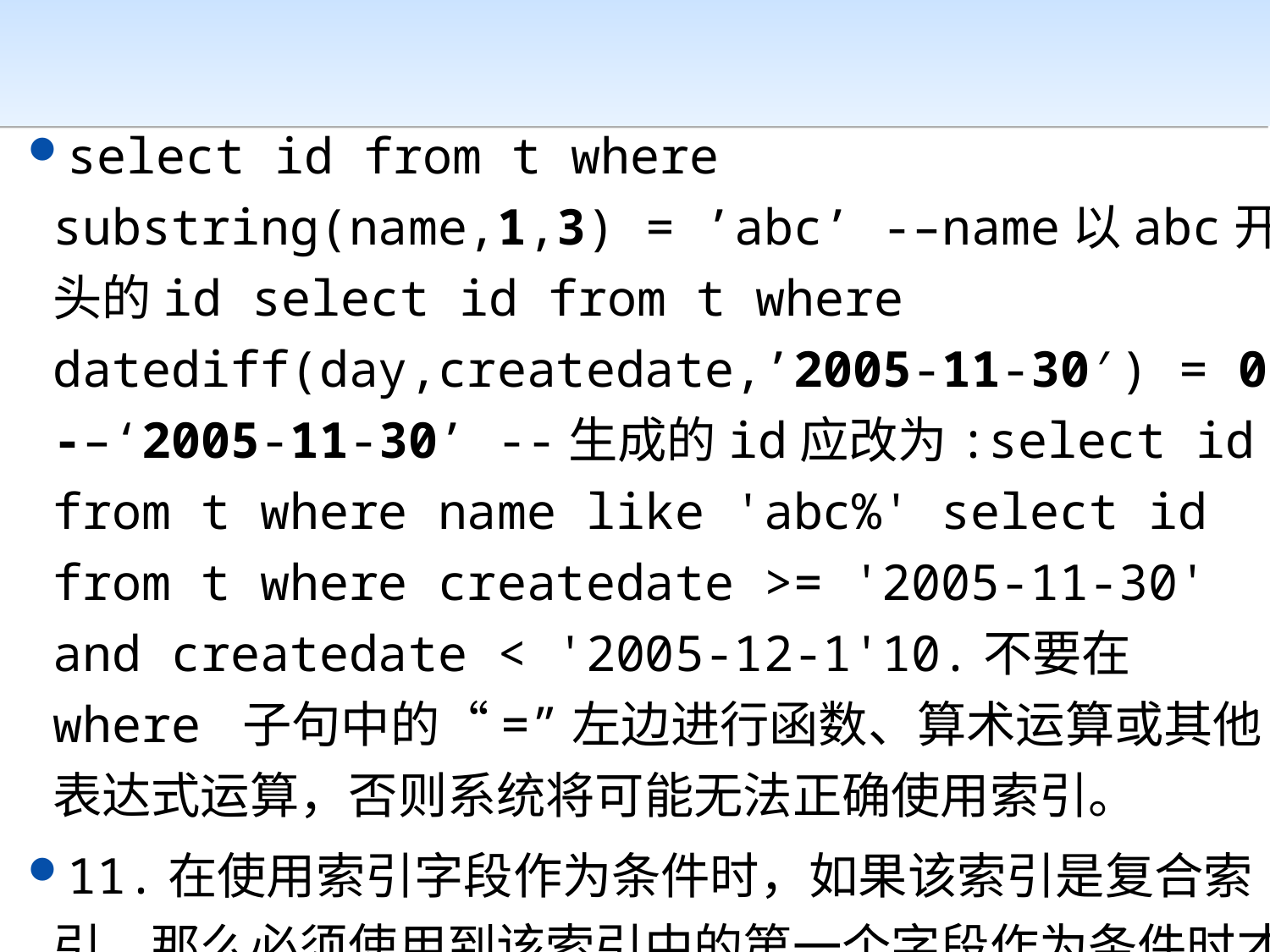

#
select id from t where substring(name,1,3) = ’abc’ -–name以abc开头的id select id from t where datediff(day,createdate,’2005-11-30′) = 0 -–‘2005-11-30’ --生成的id应改为:select id from t where name like 'abc%' select id from t where createdate >= '2005-11-30' and createdate < '2005-12-1'10.不要在 where 子句中的“=”左边进行函数、算术运算或其他表达式运算，否则系统将可能无法正确使用索引。
11.在使用索引字段作为条件时，如果该索引是复合索引，那么必须使用到该索引中的第一个字段作为条件时才能保证系统使用该索引，否则该索引将不会被使用，并且应尽可能的让字段顺序与索引顺序相一致。